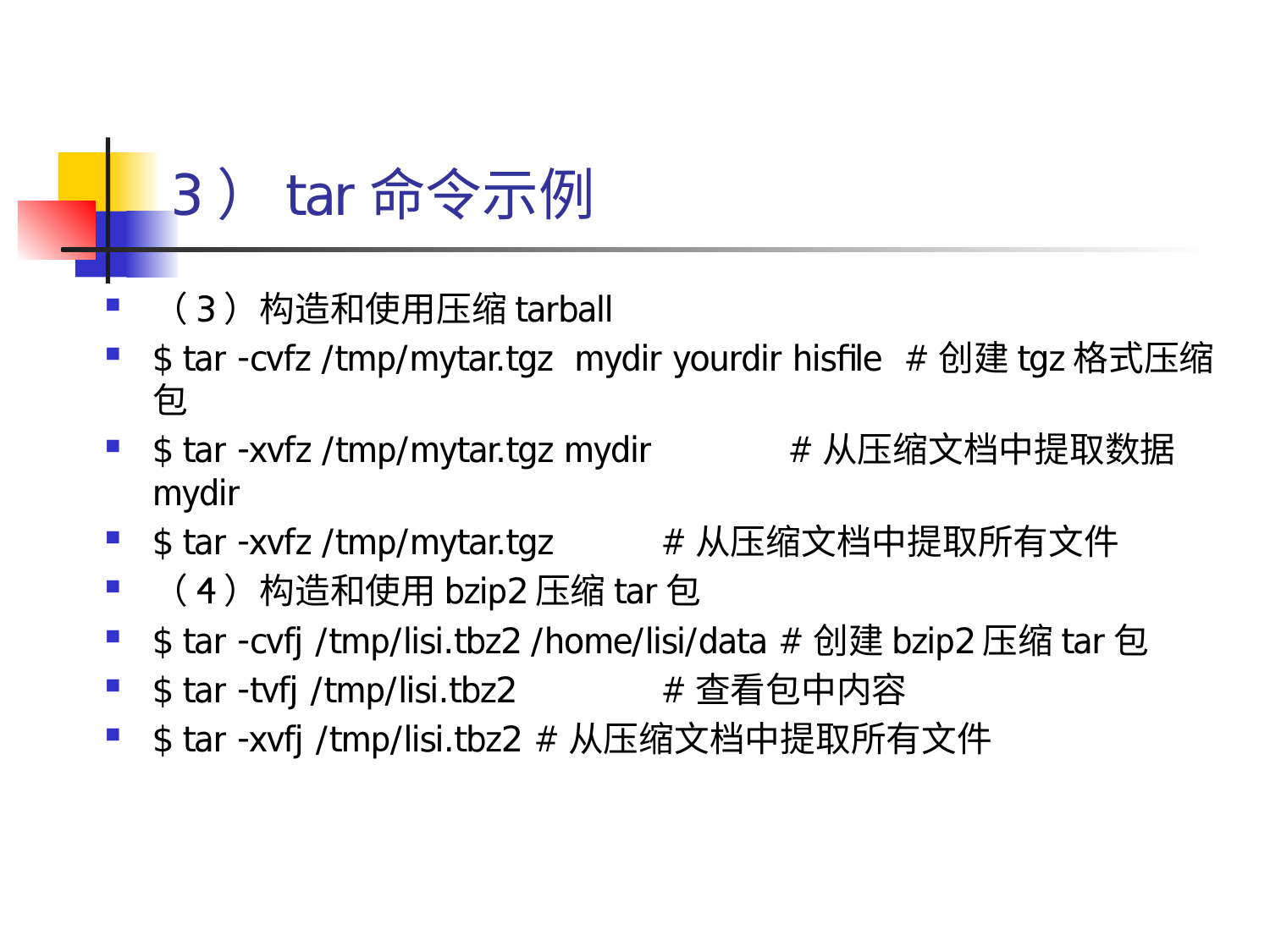

# 3）tar命令示例
（3）构造和使用压缩tarball
$ tar -cvfz /tmp/mytar.tgz  mydir yourdir hisfile  #创建tgz格式压缩包
$ tar -xvfz /tmp/mytar.tgz mydir 	#从压缩文档中提取数据mydir
$ tar -xvfz /tmp/mytar.tgz 	#从压缩文档中提取所有文件
（4）构造和使用bzip2压缩tar包
$ tar -cvfj /tmp/lisi.tbz2 /home/lisi/data #创建bzip2压缩tar包
$ tar -tvfj /tmp/lisi.tbz2 		#查看包中内容
$ tar -xvfj /tmp/lisi.tbz2 	#从压缩文档中提取所有文件